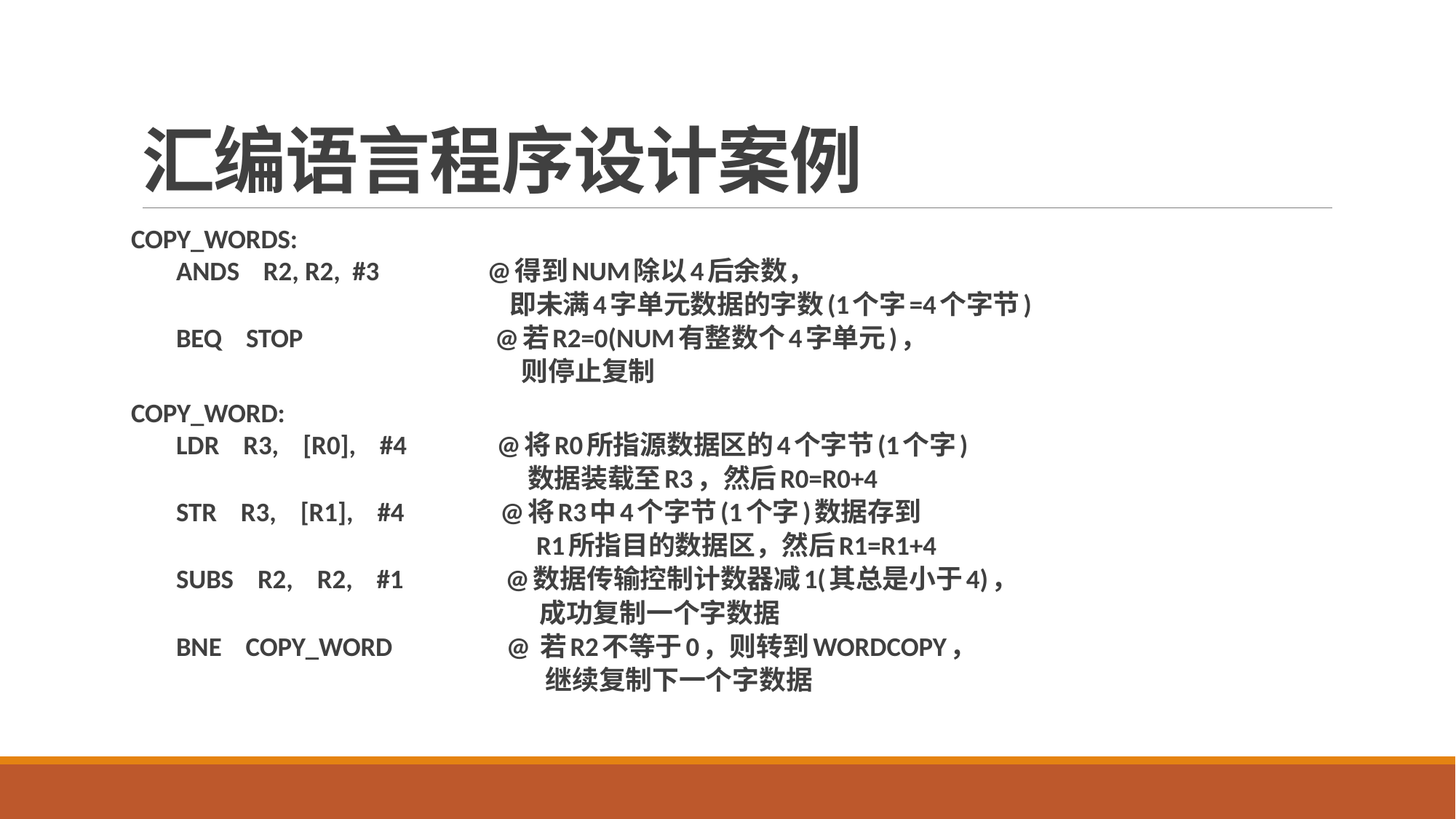

# 汇编语言程序设计案例
COPY_WORDS:
ANDS    R2, R2,  #3                  @得到NUM除以4后余数，
                                                       即未满4字单元数据的字数(1个字=4个字节)
BEQ    STOP                                @若R2=0(NUM有整数个4字单元)，
                                                         则停止复制
COPY_WORD:
LDR    R3,    [R0],    #4               @将R0所指源数据区的4个字节(1个字)
                                                          数据装载至R3，然后R0=R0+4
STR    R3,    [R1],    #4                @将R3中4个字节(1个字)数据存到
                                                            R1所指目的数据区，然后R1=R1+4
SUBS    R2,    R2,    #1                 @数据传输控制计数器减1(其总是小于4)，
                                                            成功复制一个字数据
BNE    COPY_WORD                   @ 若R2不等于0，则转到WORDCOPY，
                                                             继续复制下一个字数据